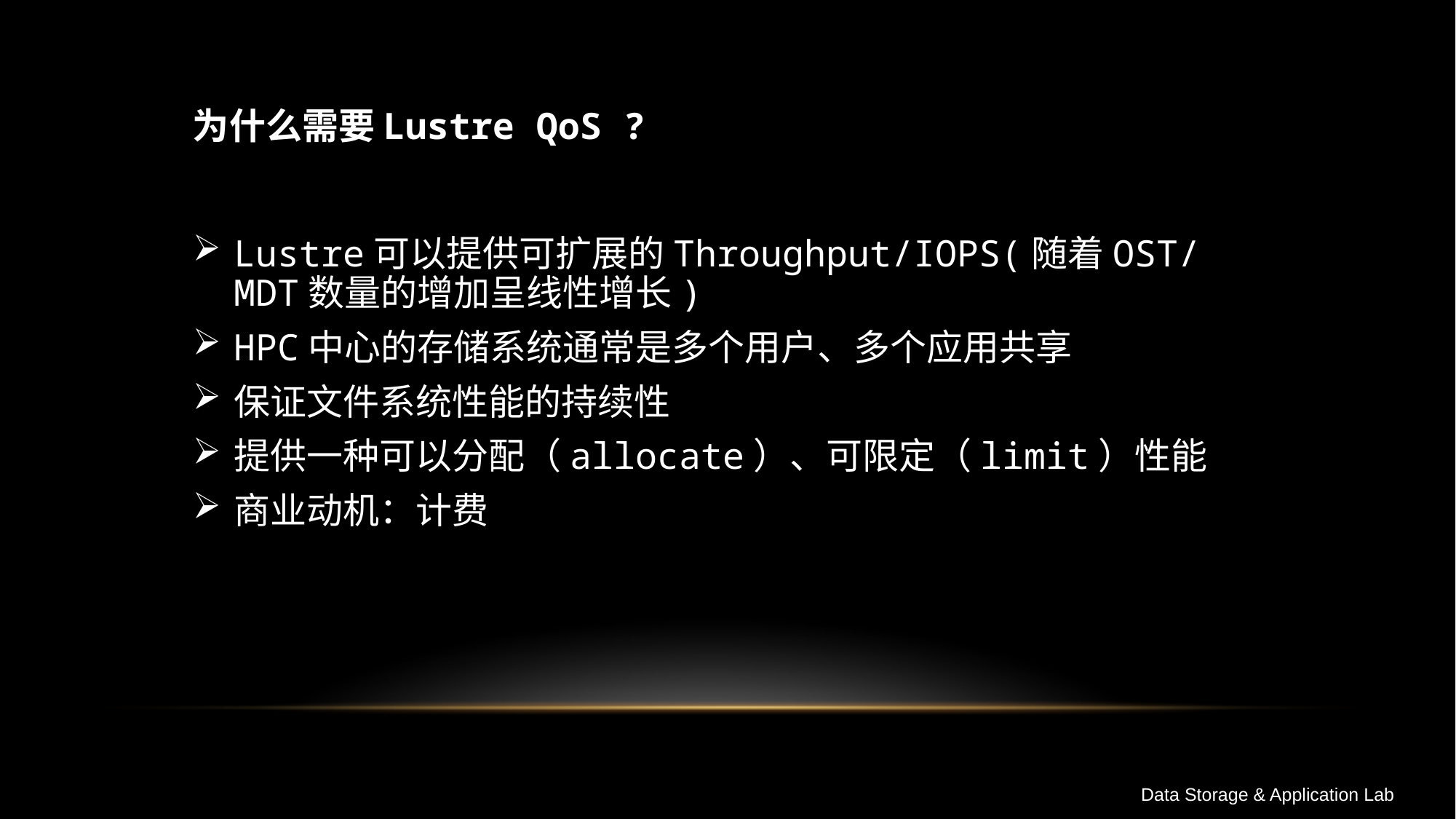

# 为什么需要Lustre QoS ?
Lustre可以提供可扩展的Throughput/IOPS(随着OST/MDT数量的增加呈线性增长)
HPC中心的存储系统通常是多个用户、多个应用共享
保证文件系统性能的持续性
提供一种可以分配（allocate）、可限定（limit）性能
商业动机：计费
Data Storage & Application Lab